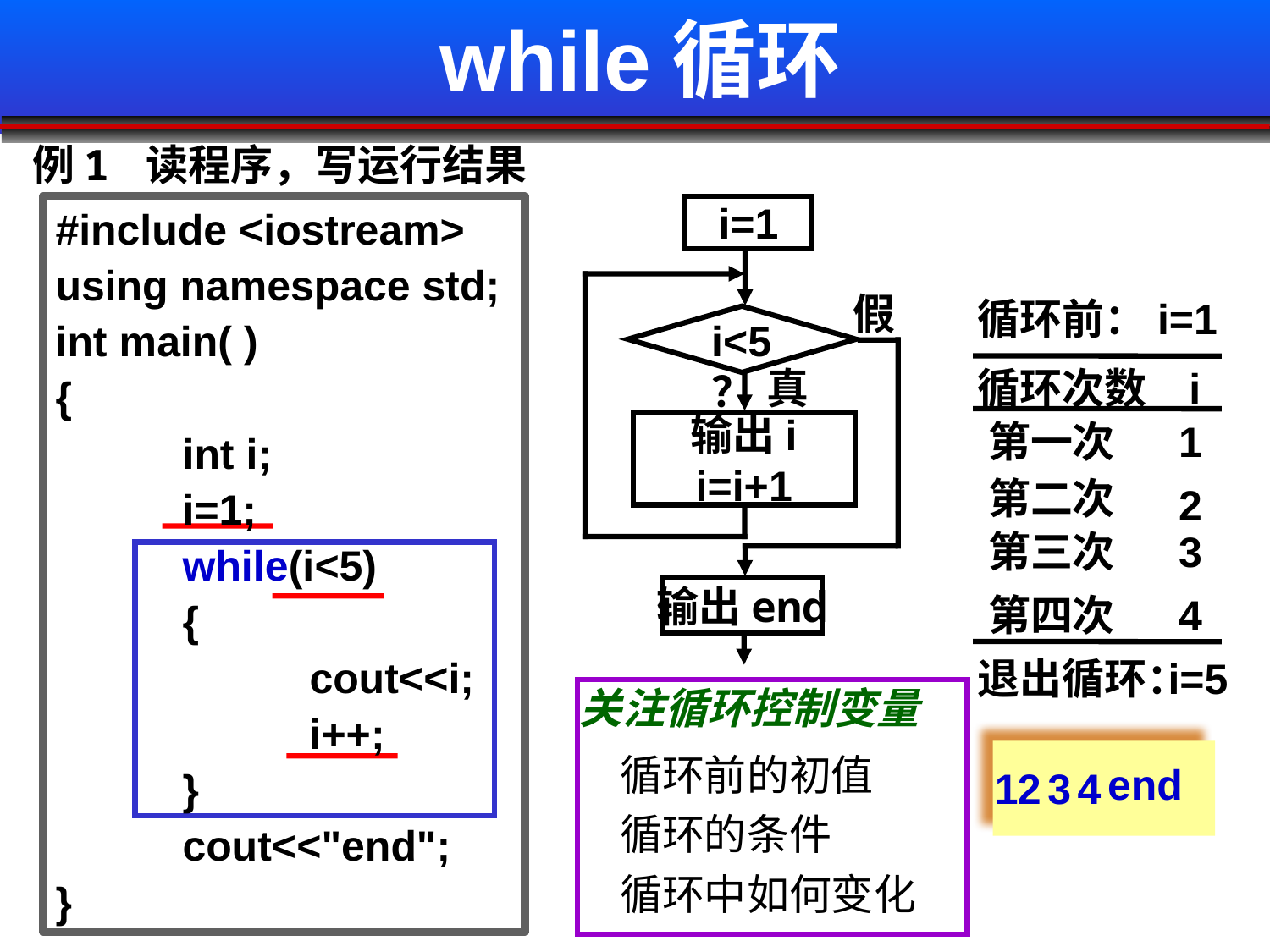

# while循环

 例1 读程序，写运行结果
#include <iostream>
using namespace std;
int main( )
{
	int i;
	i=1;
	while(i<5)
	{
		cout<<i;
		i++;
	}
	cout<<"end";
}
i=1

假
循环前：
i=1

i<5？

循环次数

i
真

第一次
1
输出i
i=i+1
第二次
2

第三次
3

输出end
第四次
4

退出循环：
i=5

关注循环控制变量

循环前的初值

end
1
2
3
4

循环的条件
循环中如何变化